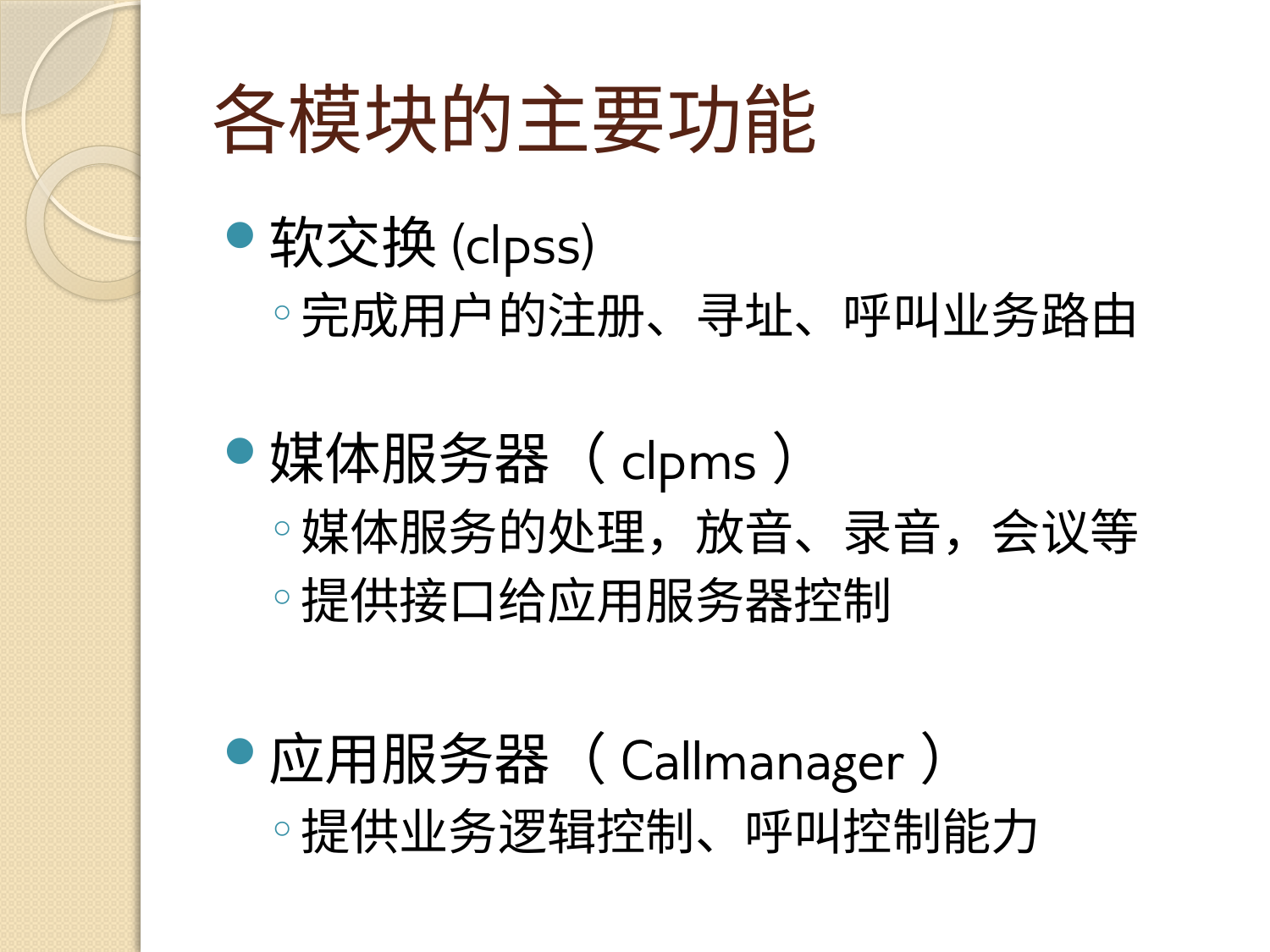

# 各模块的主要功能
软交换(clpss)
完成用户的注册、寻址、呼叫业务路由

媒体服务器（clpms）
媒体服务的处理，放音、录音，会议等
提供接口给应用服务器控制

应用服务器（Callmanager）
提供业务逻辑控制、呼叫控制能力